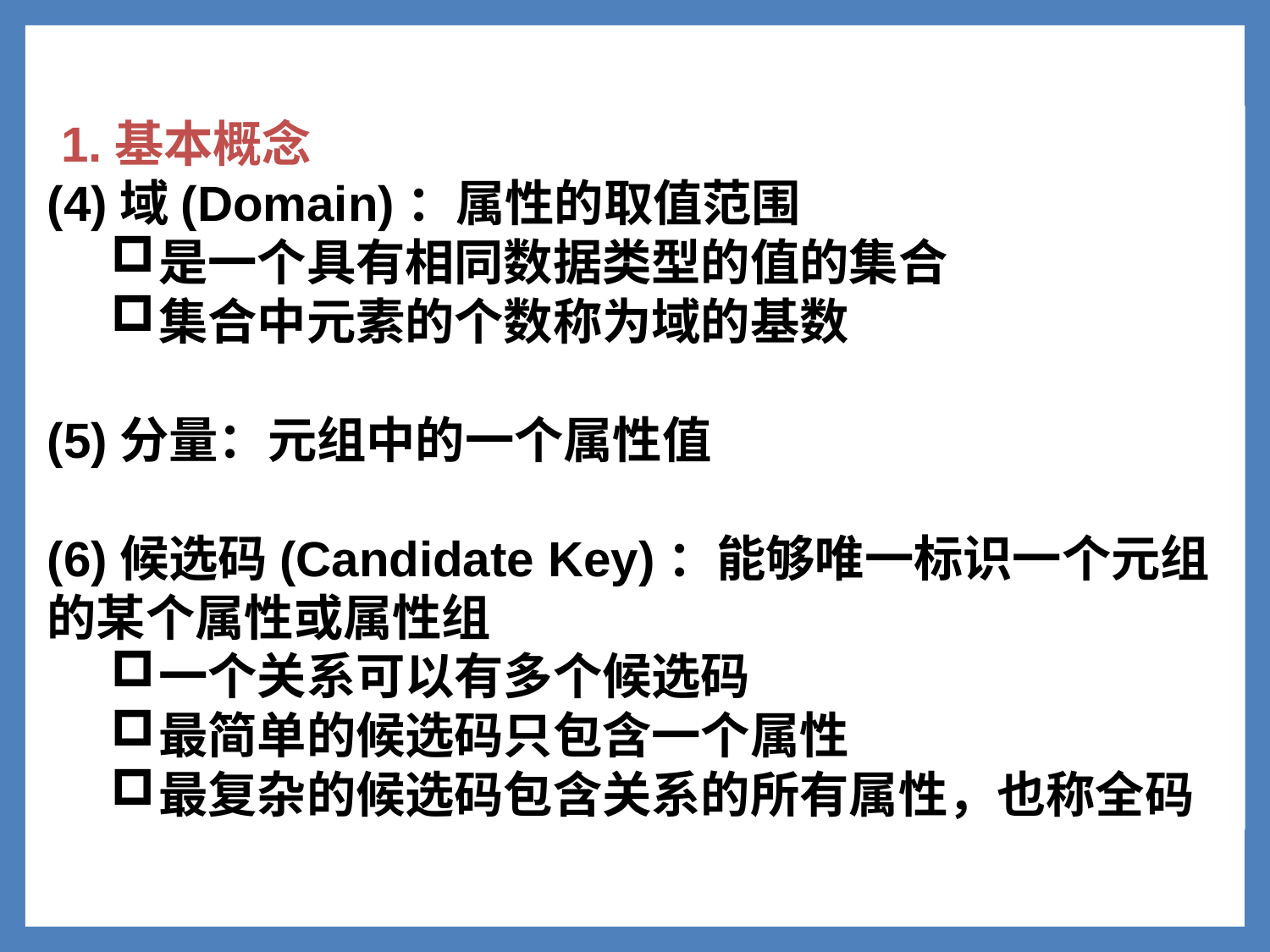

1.基本概念
(4)域(Domain)：属性的取值范围
是一个具有相同数据类型的值的集合
集合中元素的个数称为域的基数

(5)分量：元组中的一个属性值

(6)候选码(Candidate Key)：能够唯一标识一个元组的某个属性或属性组
一个关系可以有多个候选码
最简单的候选码只包含一个属性
最复杂的候选码包含关系的所有属性，也称全码

1